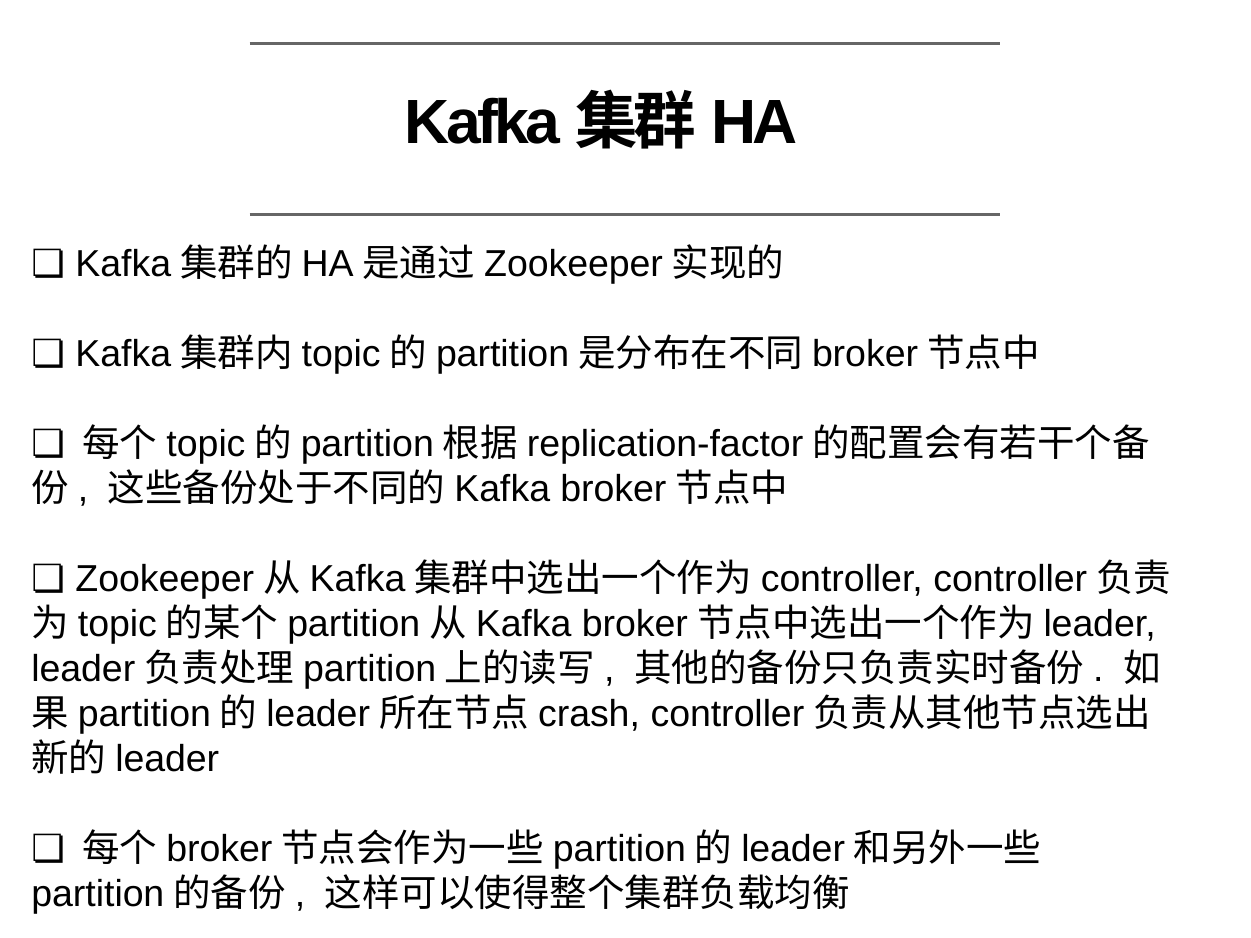

# Kafka集群HA
❏ Kafka集群的HA是通过Zookeeper实现的

❏ Kafka集群内topic的partition是分布在不同broker节点中

❏ 每个topic的partition根据replication-factor的配置会有若干个备份, 这些备份处于不同的Kafka broker节点中

❏ Zookeeper从Kafka集群中选出一个作为controller, controller负责为topic的某个partition从Kafka broker节点中选出一个作为leader, leader负责处理partition上的读写, 其他的备份只负责实时备份. 如果partition的leader所在节点crash, controller负责从其他节点选出新的leader

❏ 每个broker节点会作为一些partition的leader和另外一些partition的备份, 这样可以使得整个集群负载均衡